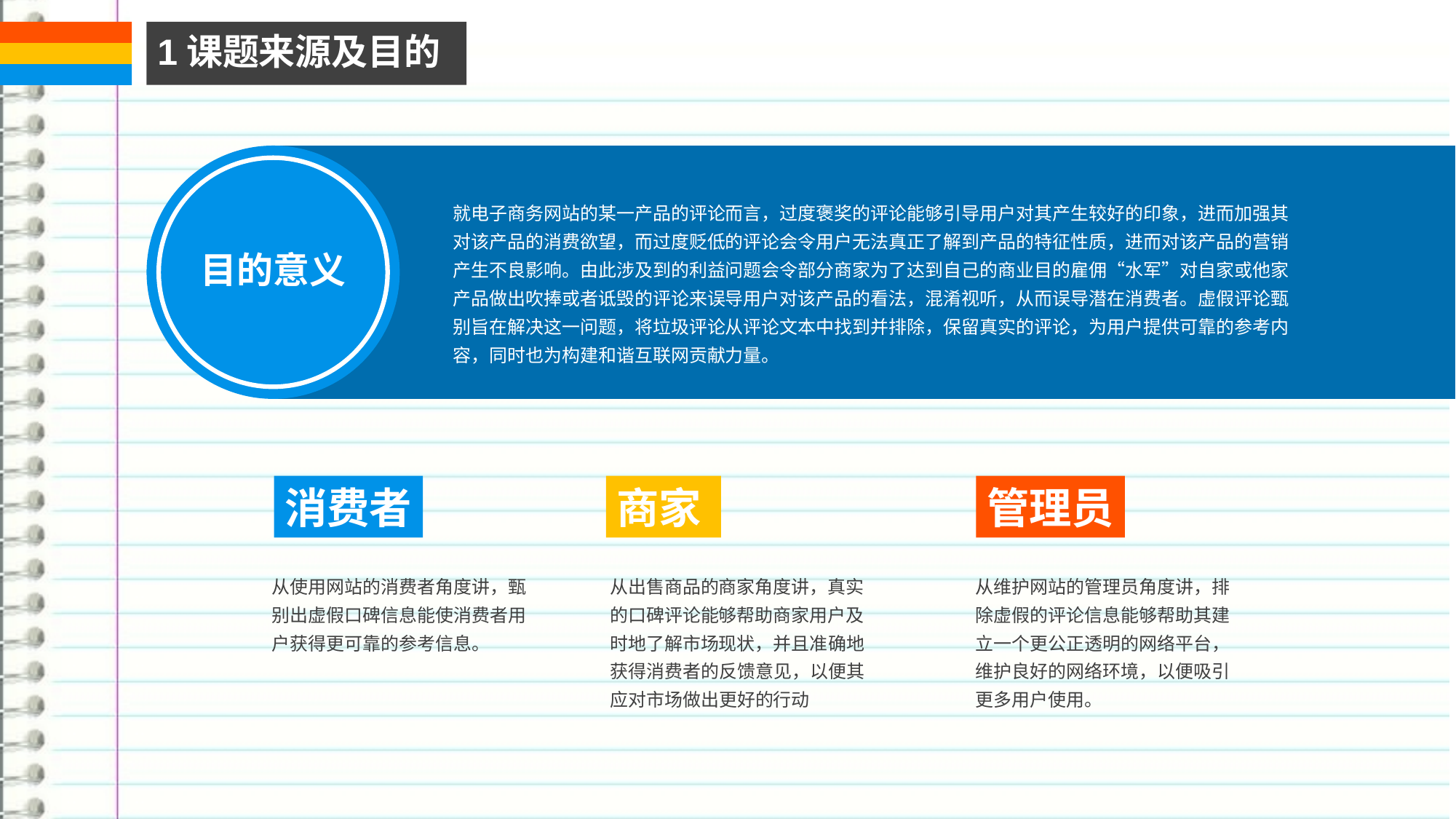

1课题来源及目的

目的意义

就电子商务网站的某一产品的评论而言，过度褒奖的评论能够引导用户对其产生较好的印象，进而加强其对该产品的消费欲望，而过度贬低的评论会令用户无法真正了解到产品的特征性质，进而对该产品的营销产生不良影响。由此涉及到的利益问题会令部分商家为了达到自己的商业目的雇佣“水军”对自家或他家产品做出吹捧或者诋毁的评论来误导用户对该产品的看法，混淆视听，从而误导潜在消费者。虚假评论甄别旨在解决这一问题，将垃圾评论从评论文本中找到并排除，保留真实的评论，为用户提供可靠的参考内容，同时也为构建和谐互联网贡献力量。
消费者
从使用网站的消费者角度讲，甄别出虚假口碑信息能使消费者用户获得更可靠的参考信息。
商家
从出售商品的商家角度讲，真实的口碑评论能够帮助商家用户及时地了解市场现状，并且准确地获得消费者的反馈意见，以便其应对市场做出更好的行动
管理员
从维护网站的管理员角度讲，排除虚假的评论信息能够帮助其建立一个更公正透明的网络平台，维护良好的网络环境，以便吸引更多用户使用。